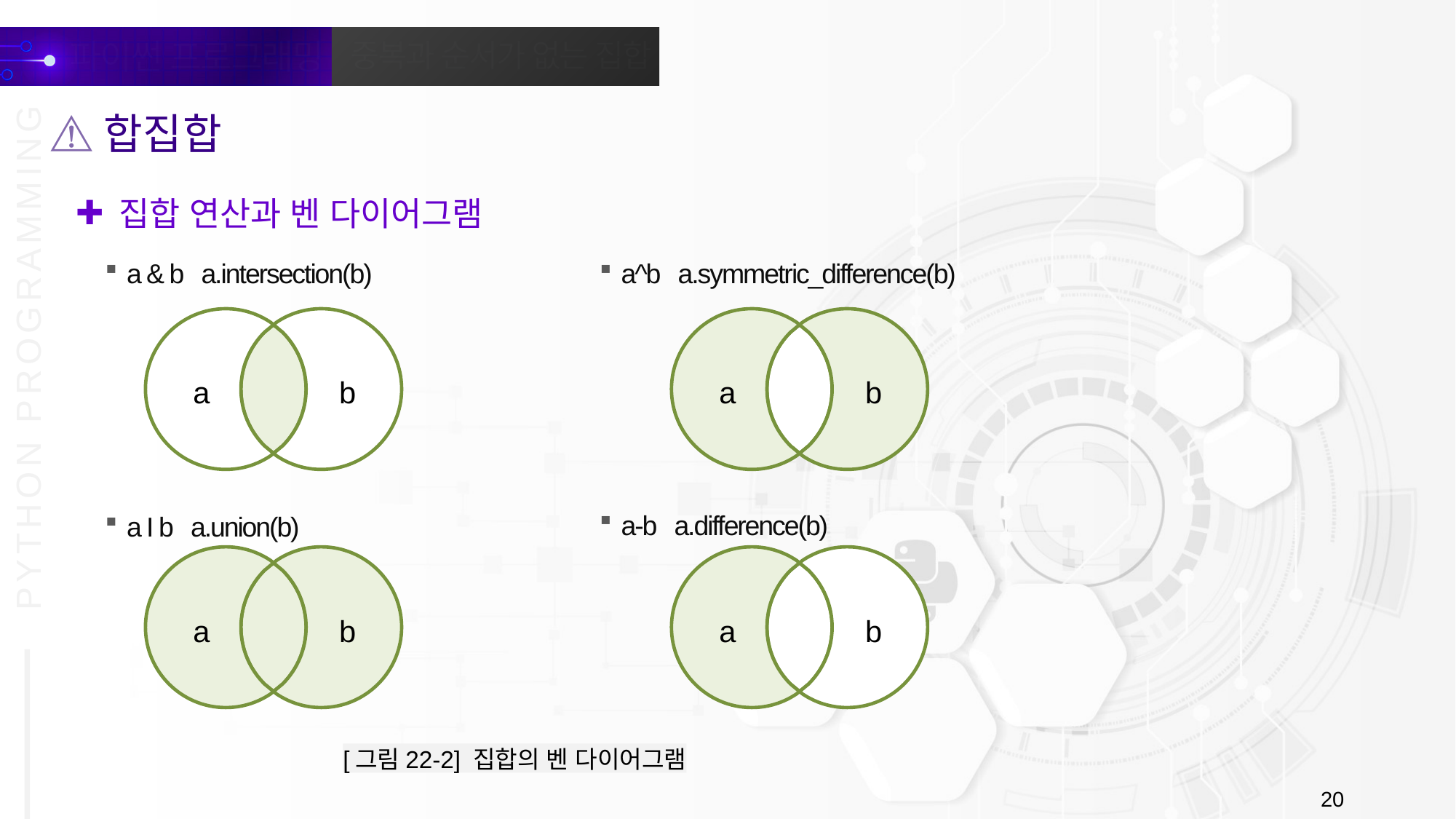

합집합
집합 연산과 벤 다이어그램

a & b   a.intersection(b)
a^b   a.symmetric_difference(b)

a
b

a
b
a-b   a.difference(b)
a Ι b   a.union(b)

a
b

a
b
[그림22-2] 집합의 벤 다이어그램
20